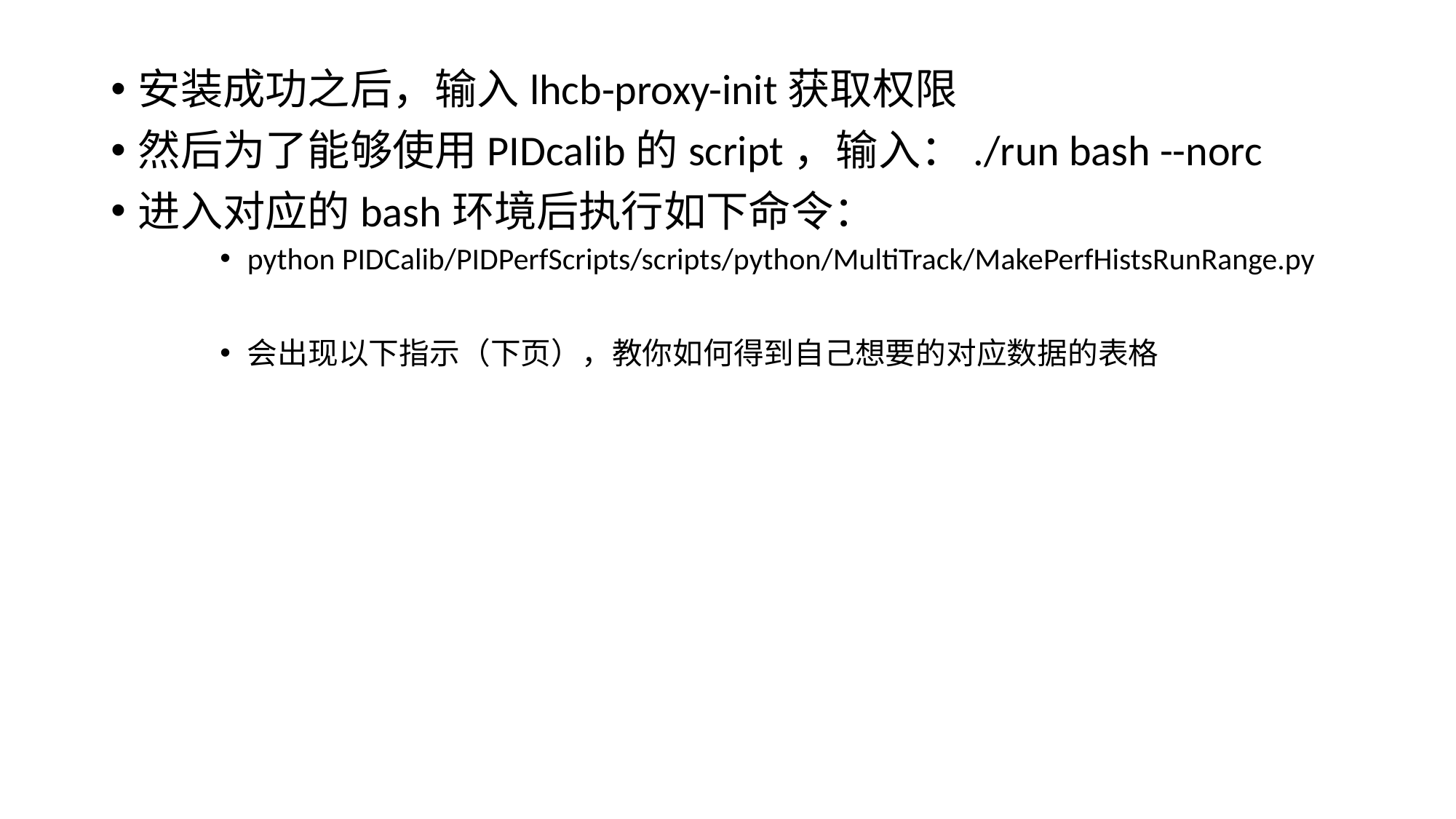

安装成功之后，输入lhcb-proxy-init获取权限
然后为了能够使用PIDcalib的script，输入：./run bash --norc
进入对应的bash环境后执行如下命令：
python PIDCalib/PIDPerfScripts/scripts/python/MultiTrack/MakePerfHistsRunRange.py

会出现以下指示（下页），教你如何得到自己想要的对应数据的表格